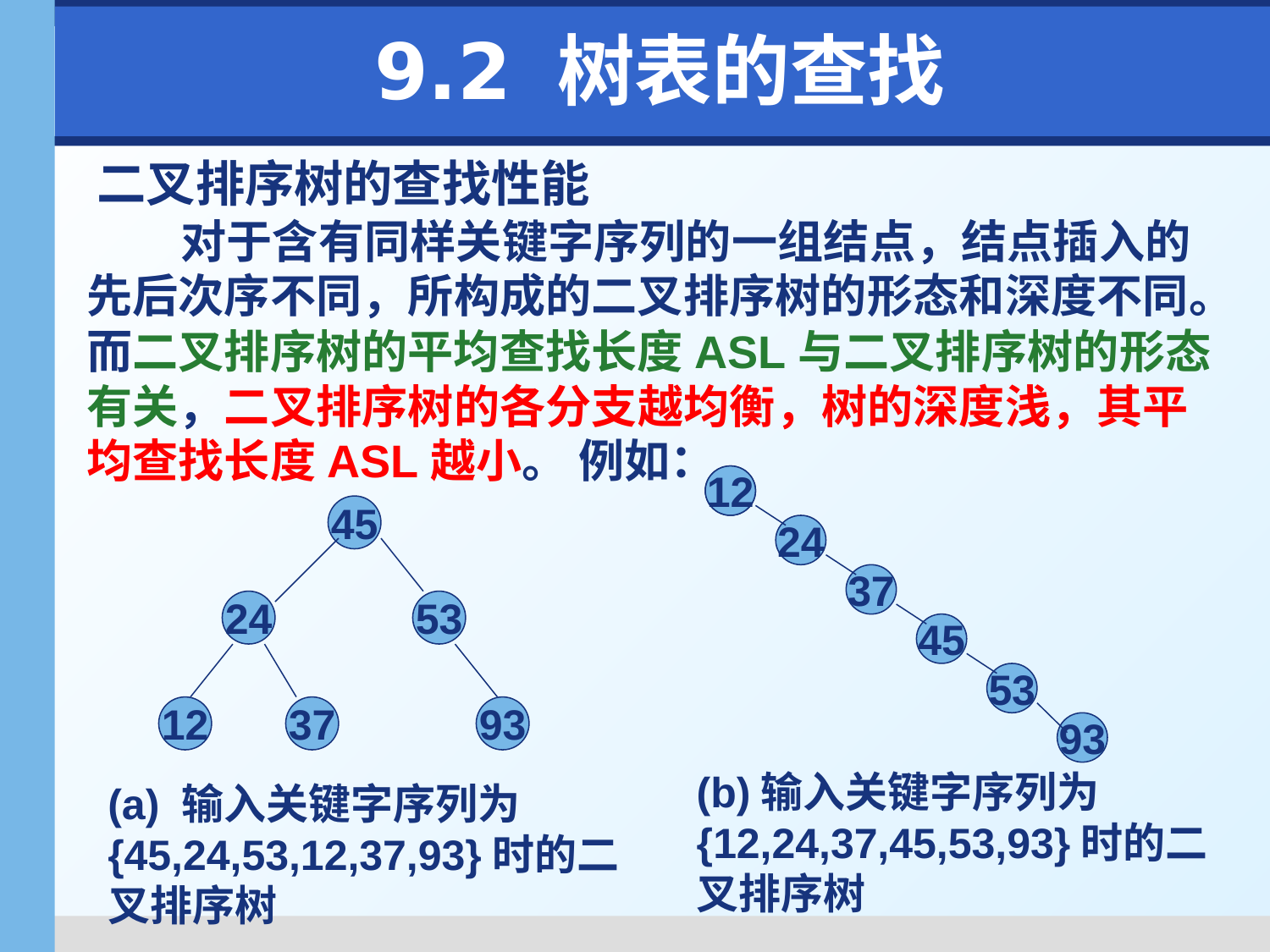

9.2 树表的查找
二叉排序树的查找性能
        对于含有同样关键字序列的一组结点，结点插入的先后次序不同，所构成的二叉排序树的形态和深度不同。而二叉排序树的平均查找长度ASL与二叉排序树的形态有关，二叉排序树的各分支越均衡，树的深度浅，其平均查找长度ASL越小。 例如：
12
12

24

37

45

53

93
(b)输入关键字序列为{12,24,37,45,53,93}时的二叉排序树
45

24
53

12
37
93
(a) 输入关键字序列为{45,24,53,12,37,93}时的二叉排序树